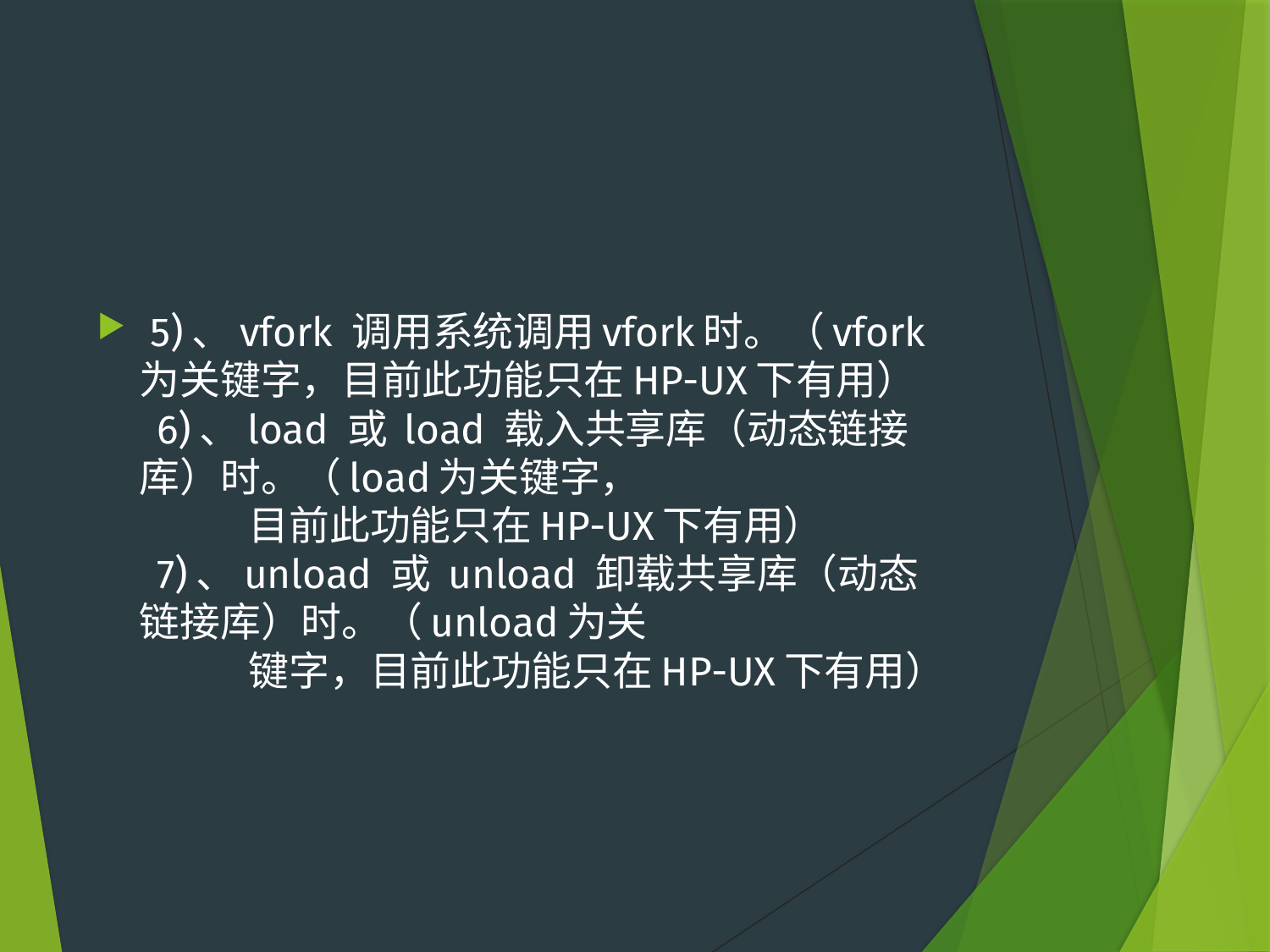

#
 5)、vfork 调用系统调用vfork时。（vfork为关键字，目前此功能只在HP-UX下有用）
 6)、load 或 load 载入共享库（动态链接库）时。（load为关键字，
            目前此功能只在HP-UX下有用）
 7)、unload 或 unload 卸载共享库（动态链接库）时。（unload为关
            键字，目前此功能只在HP-UX下有用）